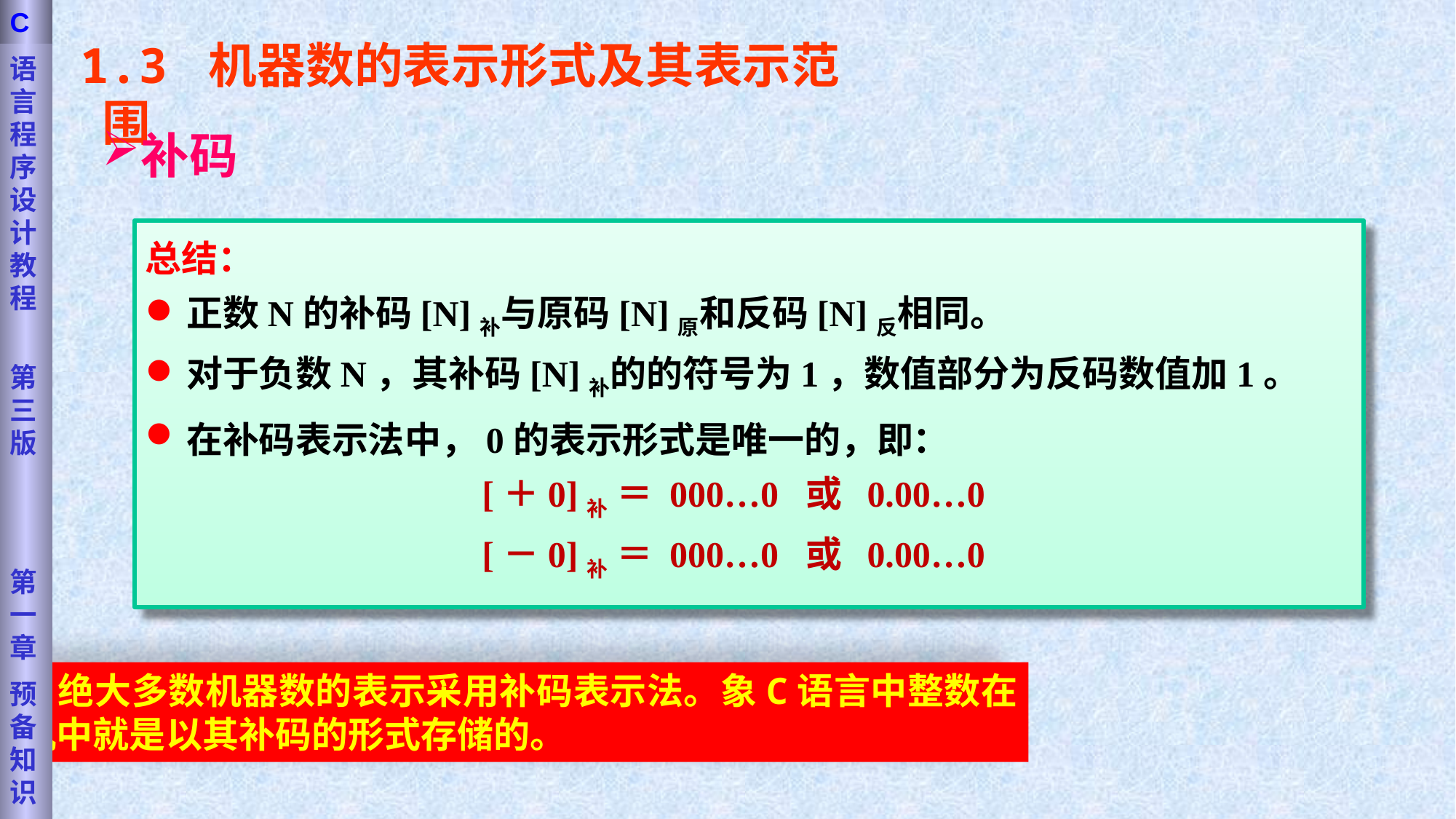

语言程序设计教程
第三版

第一章
预备知识
C
1.3 机器数的表示形式及其表示范围
补码

总结：
正数N的补码[N]补与原码[N]原和反码[N]反相同。
对于负数N，其补码[N]补的的符号为1，数值部分为反码数值加1。
在补码表示法中，0的表示形式是唯一的，即：
                                     [＋0]补 ＝ 000…0  或  0.00…0
                                     [－0]补 ＝ 000…0  或  0.00…0
注意：绝大多数机器数的表示采用补码表示法。象C语言中整数在计算机中就是以其补码的形式存储的。